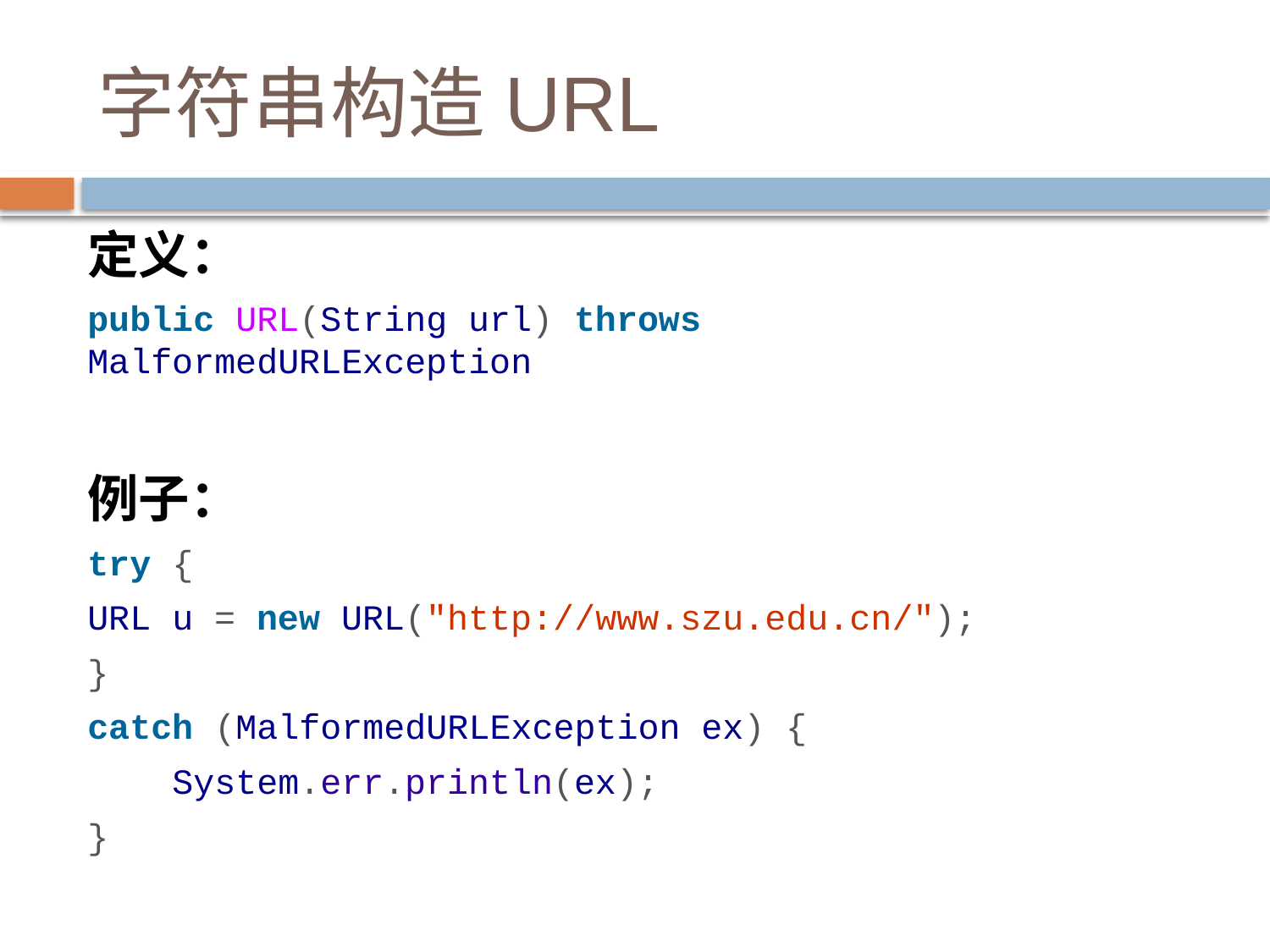

# 字符串构造URL
定义：
public URL(String url) throws MalformedURLException

例子：
try {
URL u = new URL("http://www.szu.edu.cn/");
}
catch (MalformedURLException ex) {
    System.err.println(ex);
}